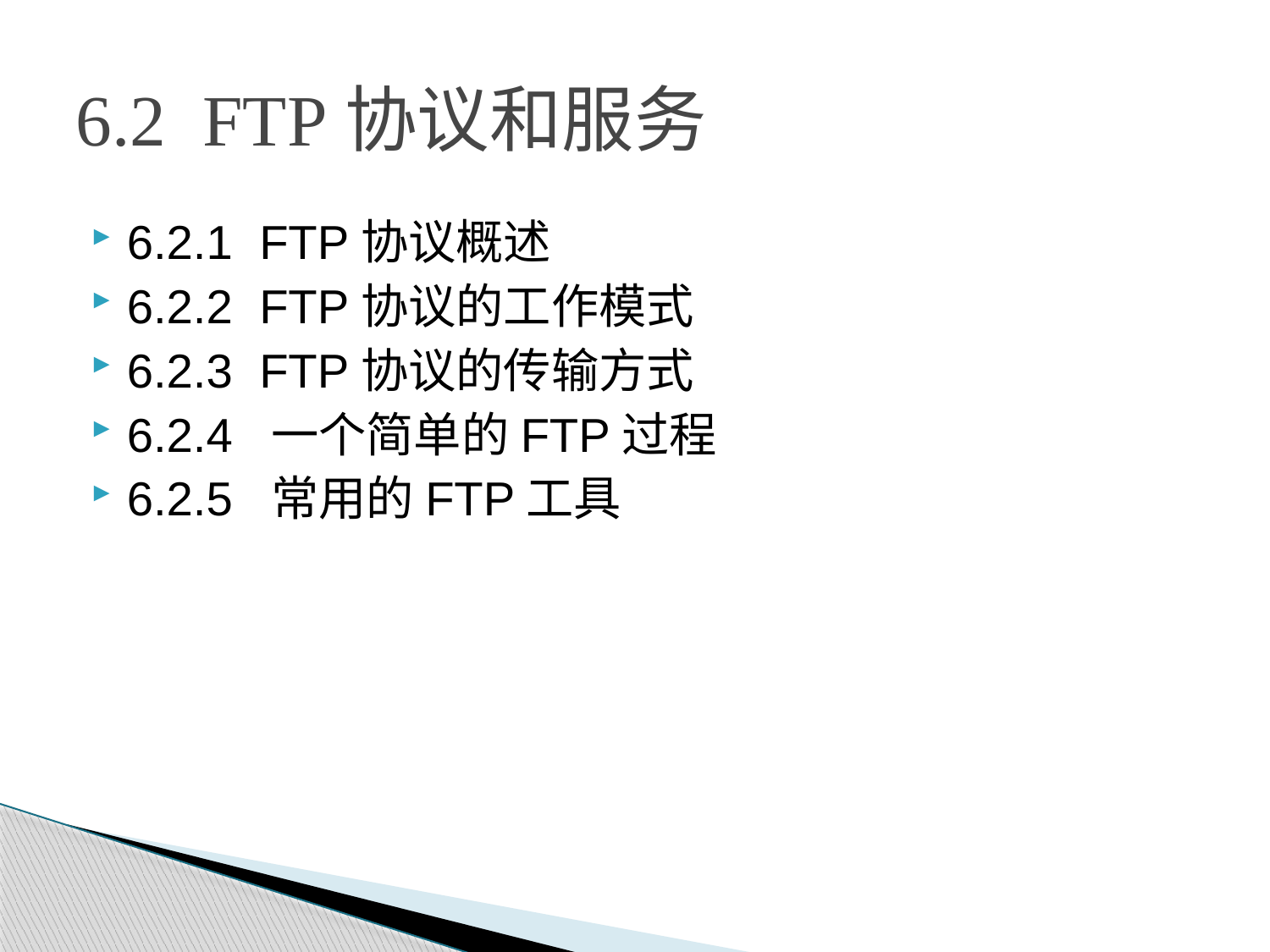

# 6.2  FTP协议和服务
6.2.1  FTP协议概述
6.2.2  FTP协议的工作模式
6.2.3  FTP协议的传输方式
6.2.4  一个简单的FTP过程
6.2.5  常用的FTP工具